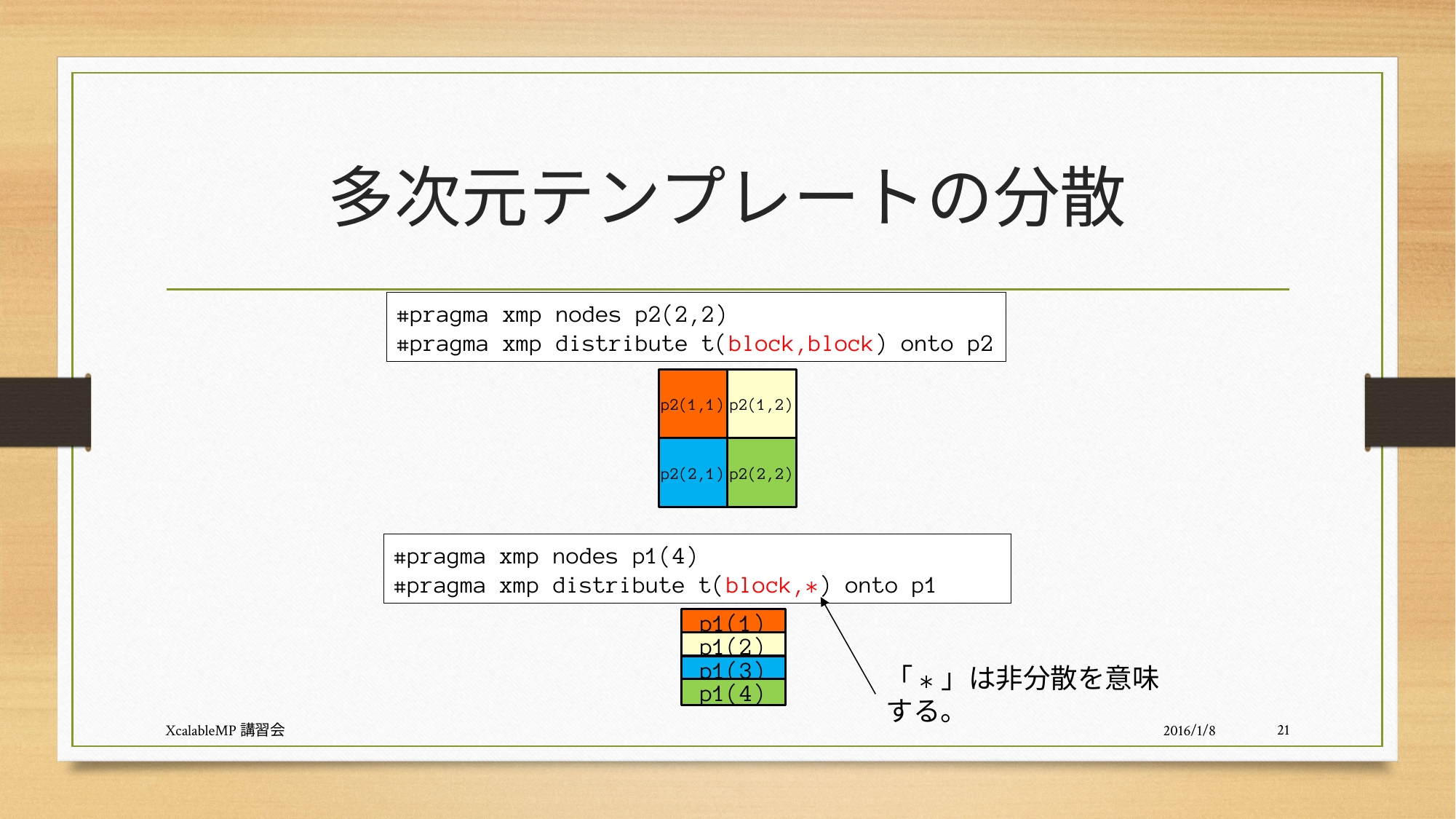

# 多次元テンプレートの分散
#pragma xmp nodes p2(2,2)
#pragma xmp distribute t(block,block) onto p2
p2(1,1)
p2(1,2)
p2(2,1)
p2(2,2)
#pragma xmp nodes p1(4)
#pragma xmp distribute t(block,*) onto p1
p1(1)
p1(2)
p1(3)
「*」は非分散を意味する。
p1(4)
XcalableMP講習会
2016/1/8
21